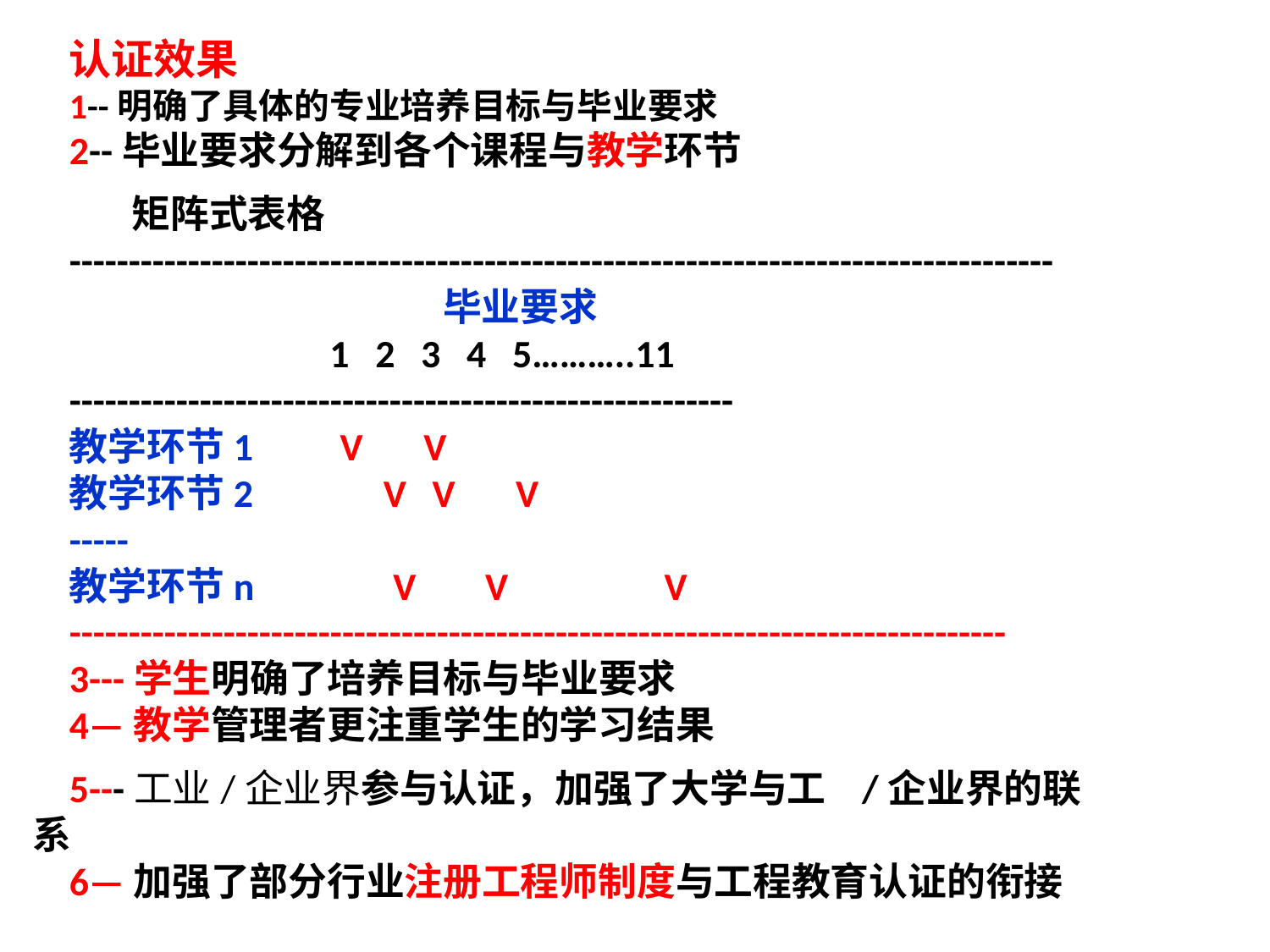

认证效果
1--明确了具体的专业培养目标与毕业要求
2--毕业要求分解到各个课程与教学环节

      矩阵式表格
-----------------------------------------------------------------------------------
                                         毕业要求
                              1   2   3   4   5………..11
--------------------------------------------------------
教学环节1          V       V
教学环节2               V   V       V
-----
教学环节n                V        V                  V
-------------------------------------------------------------------------------
3---学生明确了培养目标与毕业要求
4—教学管理者更注重学生的学习结果

5---工业/企业界参与认证，加强了大学与工   /企业界的联系
6—加强了部分行业注册工程师制度与工程教育认证的衔接